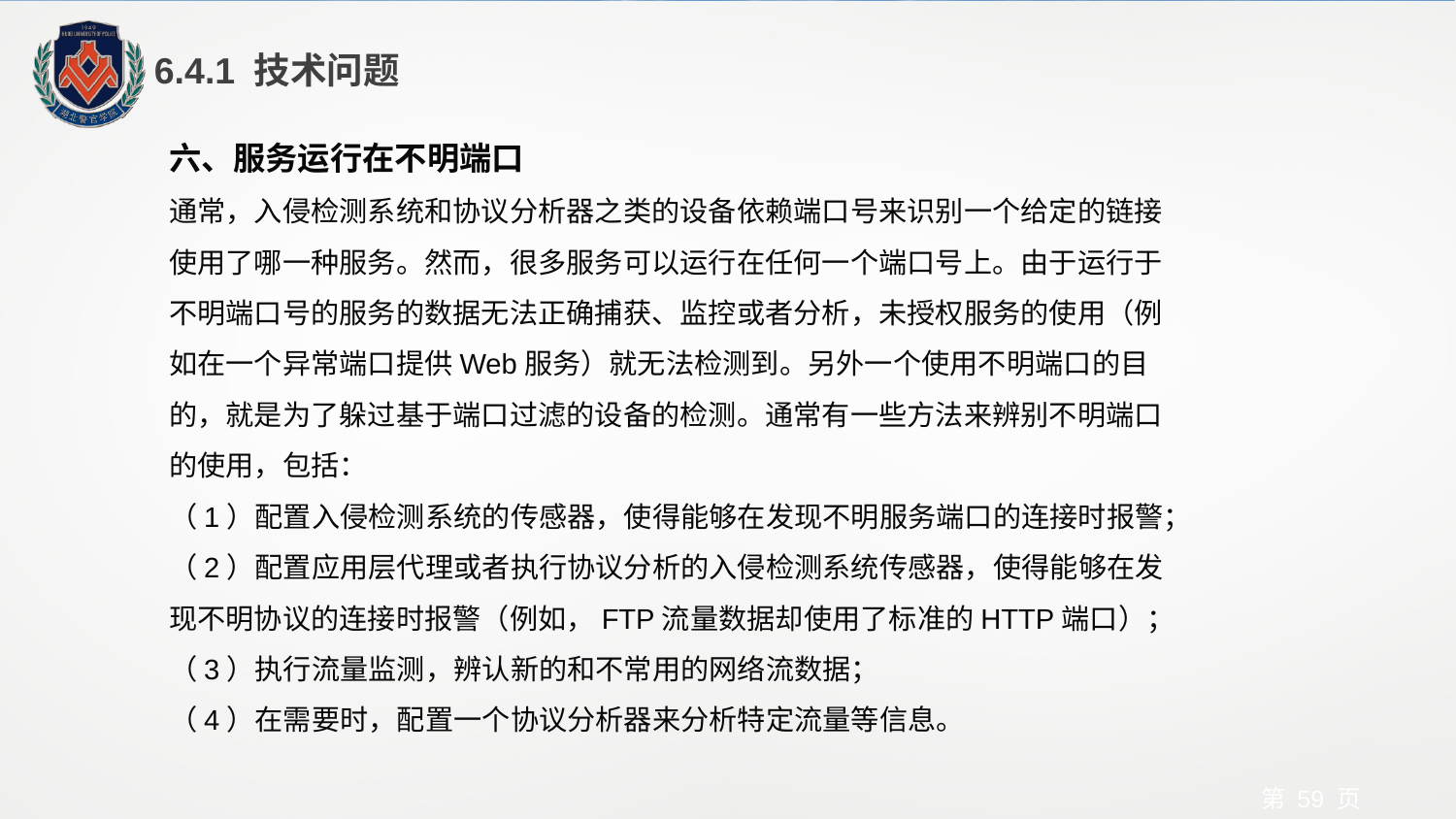

6.4.1 技术问题
六、服务运行在不明端口
通常，入侵检测系统和协议分析器之类的设备依赖端口号来识别一个给定的链接使用了哪一种服务。然而，很多服务可以运行在任何一个端口号上。由于运行于不明端口号的服务的数据无法正确捕获、监控或者分析，未授权服务的使用（例如在一个异常端口提供Web服务）就无法检测到。另外一个使用不明端口的目的，就是为了躲过基于端口过滤的设备的检测。通常有一些方法来辨别不明端口的使用，包括：
（1）配置入侵检测系统的传感器，使得能够在发现不明服务端口的连接时报警；
（2）配置应用层代理或者执行协议分析的入侵检测系统传感器，使得能够在发现不明协议的连接时报警（例如，FTP流量数据却使用了标准的HTTP端口）；
（3）执行流量监测，辨认新的和不常用的网络流数据；
（4）在需要时，配置一个协议分析器来分析特定流量等信息。